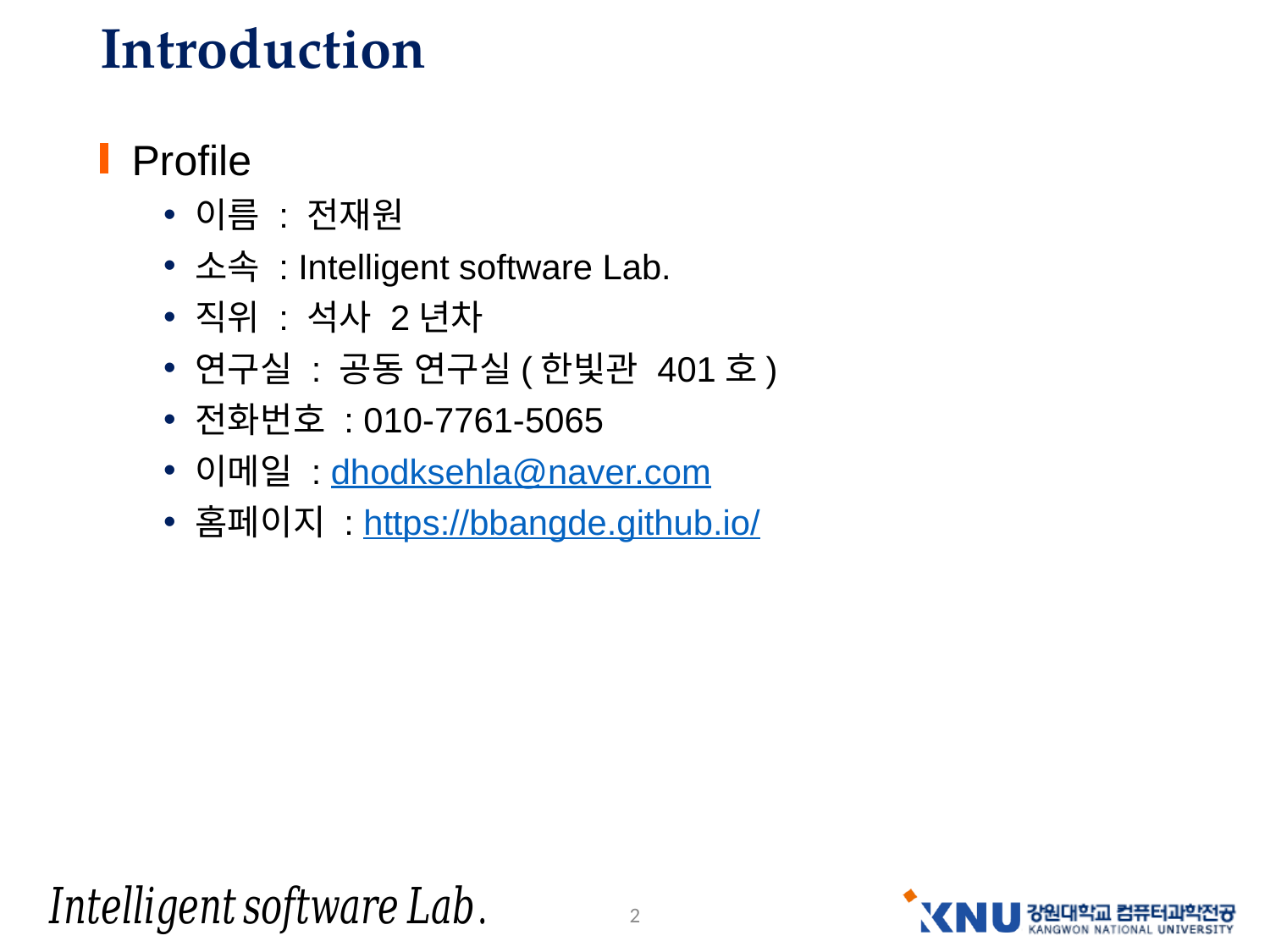

# Introduction
Profile
이름 : 전재원
소속 : Intelligent software Lab.
직위 : 석사 2년차
연구실 : 공동 연구실(한빛관 401호)
전화번호 : 010-7761-5065
이메일 : dhodksehla@naver.com
홈페이지 : https://bbangde.github.io/